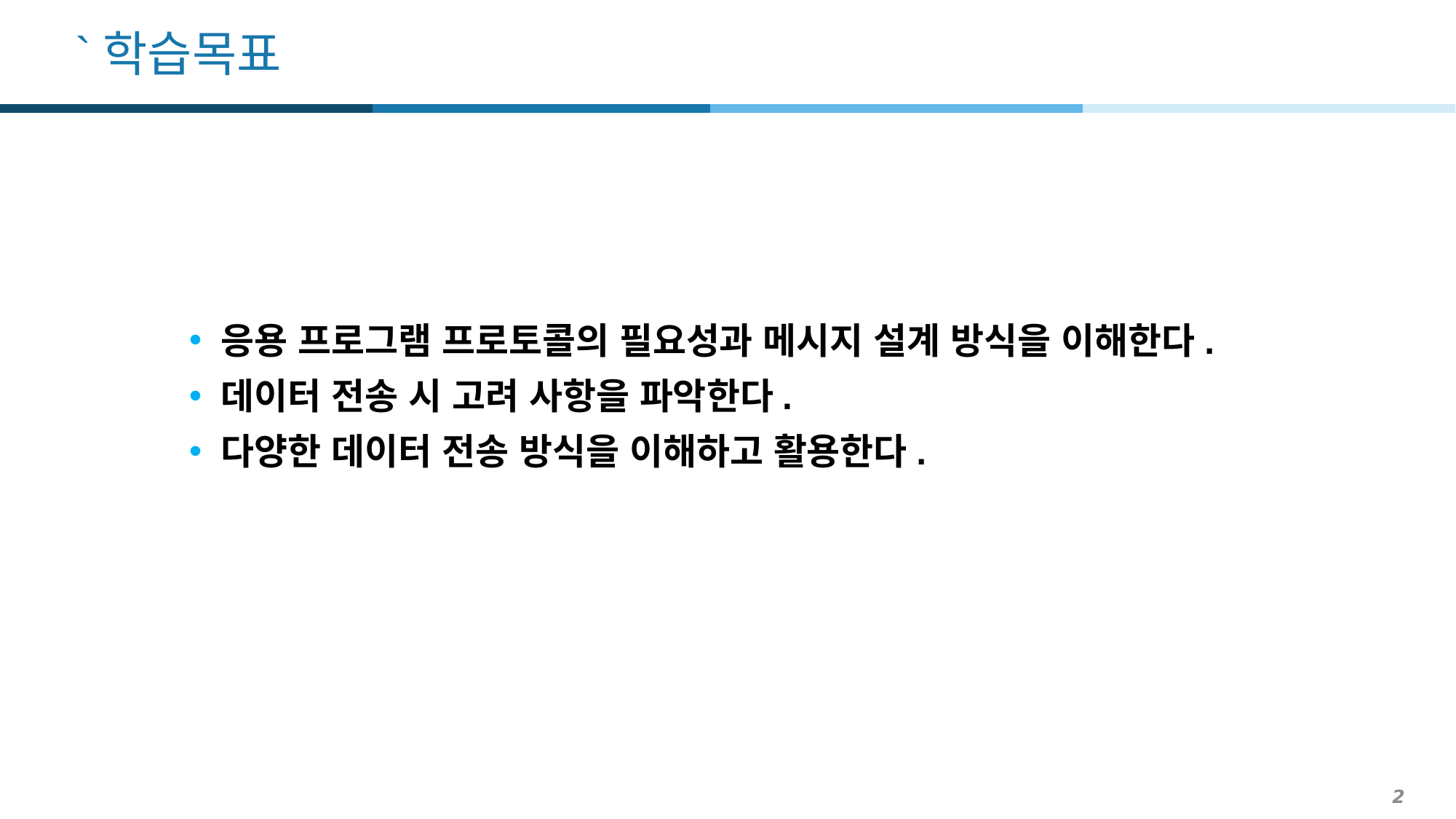

응용 프로그램 프로토콜의 필요성과 메시지 설계 방식을 이해한다.
데이터 전송 시 고려 사항을 파악한다.
다양한 데이터 전송 방식을 이해하고 활용한다.